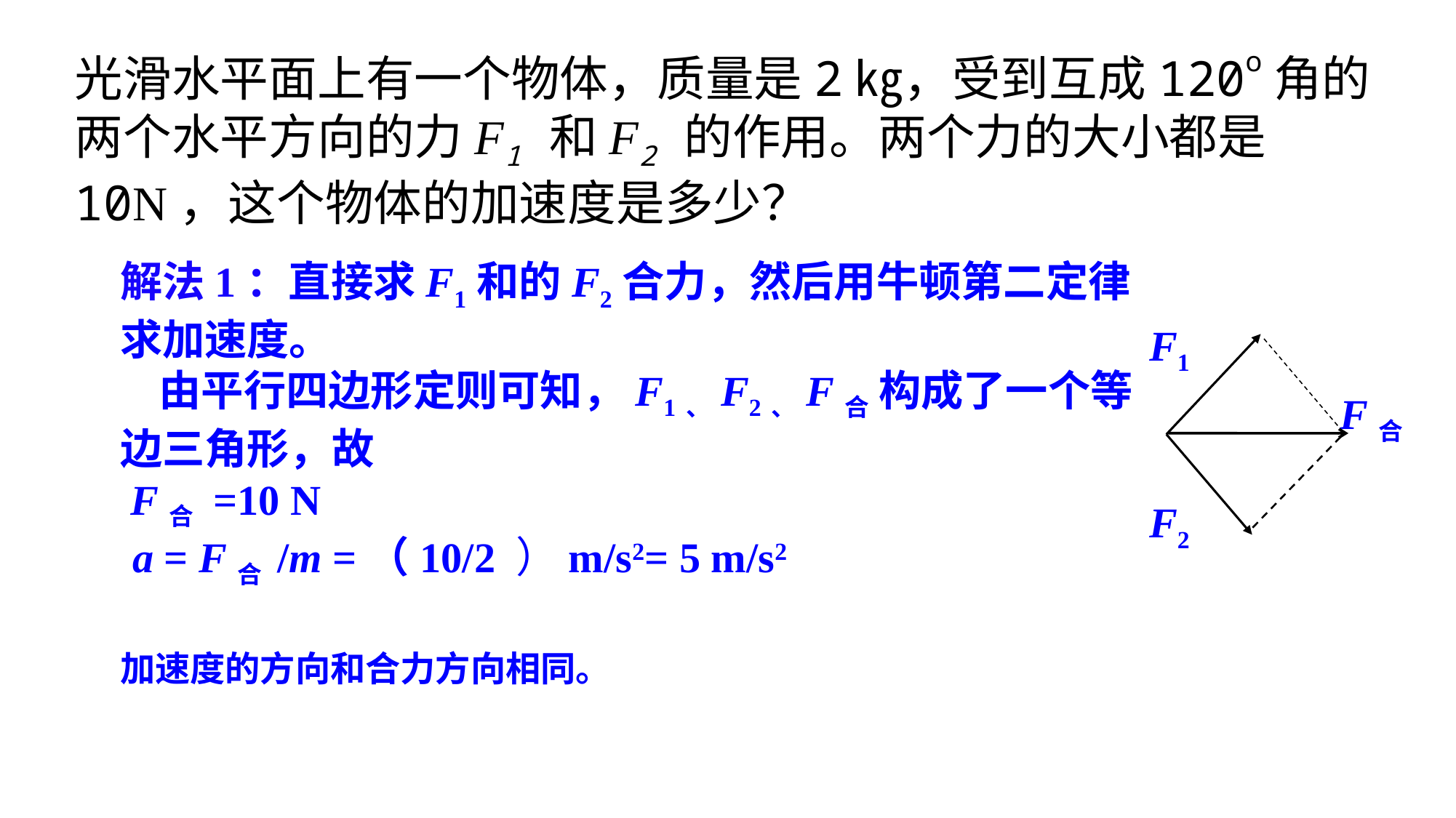

光滑水平面上有一个物体，质量是2㎏，受到互成120o角的两个水平方向的力F1 和F2 的作用。两个力的大小都是10N，这个物体的加速度是多少？
解法1：直接求F1和的F2合力，然后用牛顿第二定律求加速度。
   由平行四边形定则可知，F1、F2、F合 构成了一个等边三角形，故
 F合 =10 N
  a = F合 /m =（10/2 ）m/s2= 5 m/s2

加速度的方向和合力方向相同。
 F1

 F合

 F2